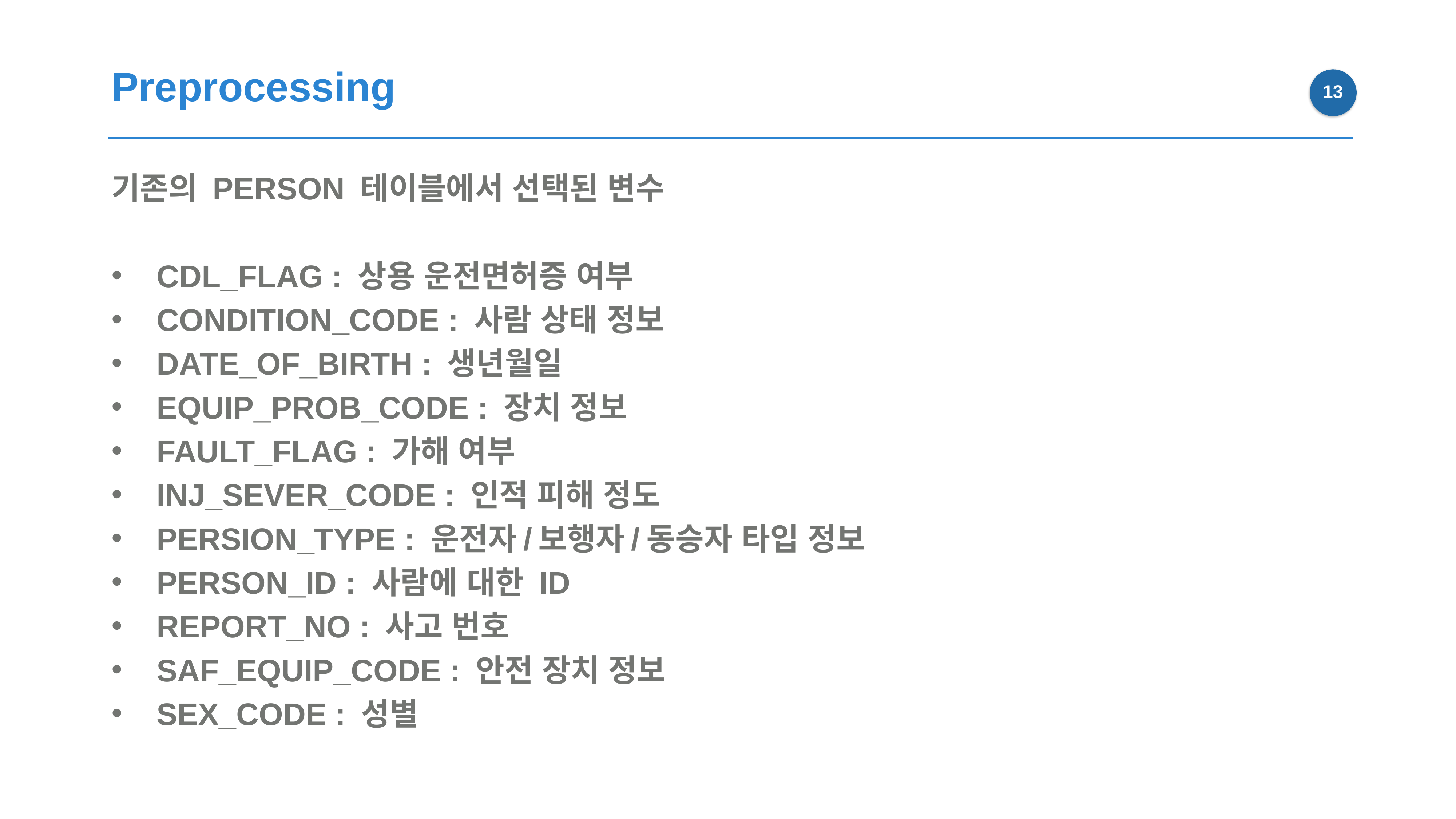

Preprocessing
13
기존의 PERSON 테이블에서 선택된 변수

CDL_FLAG : 상용 운전면허증 여부
CONDITION_CODE : 사람 상태 정보
DATE_OF_BIRTH : 생년월일
EQUIP_PROB_CODE : 장치 정보
FAULT_FLAG : 가해 여부
INJ_SEVER_CODE : 인적 피해 정도
PERSION_TYPE : 운전자/보행자/동승자 타입 정보
PERSON_ID : 사람에 대한 ID
REPORT_NO : 사고 번호
SAF_EQUIP_CODE : 안전 장치 정보
SEX_CODE : 성별